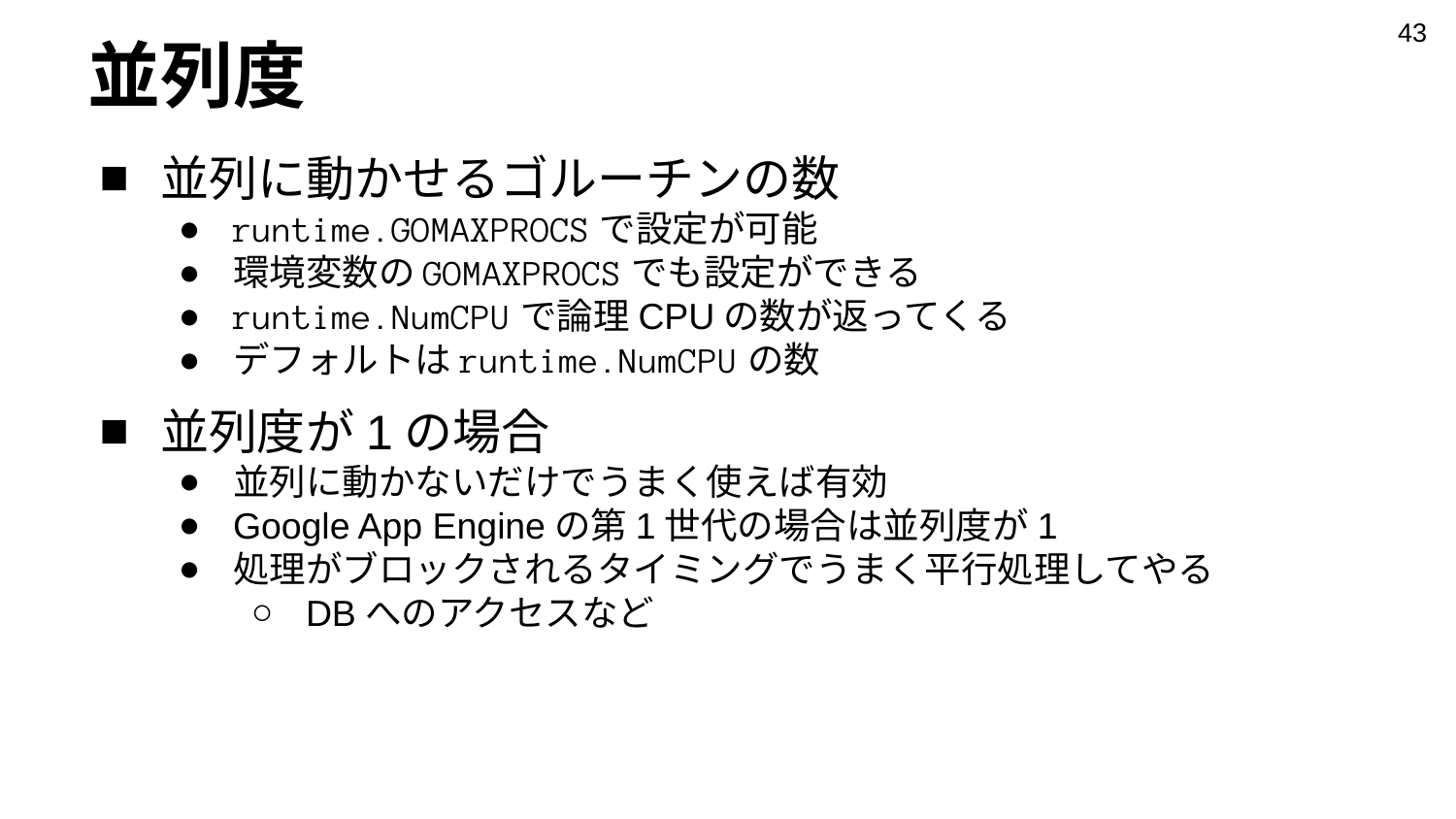

43
# 並列度
並列に動かせるゴルーチンの数
runtime.GOMAXPROCSで設定が可能
環境変数のGOMAXPROCSでも設定ができる
runtime.NumCPUで論理CPUの数が返ってくる
デフォルトはruntime.NumCPUの数
並列度が1の場合
並列に動かないだけでうまく使えば有効
Google App Engineの第1世代の場合は並列度が1
処理がブロックされるタイミングでうまく平行処理してやる
DBへのアクセスなど